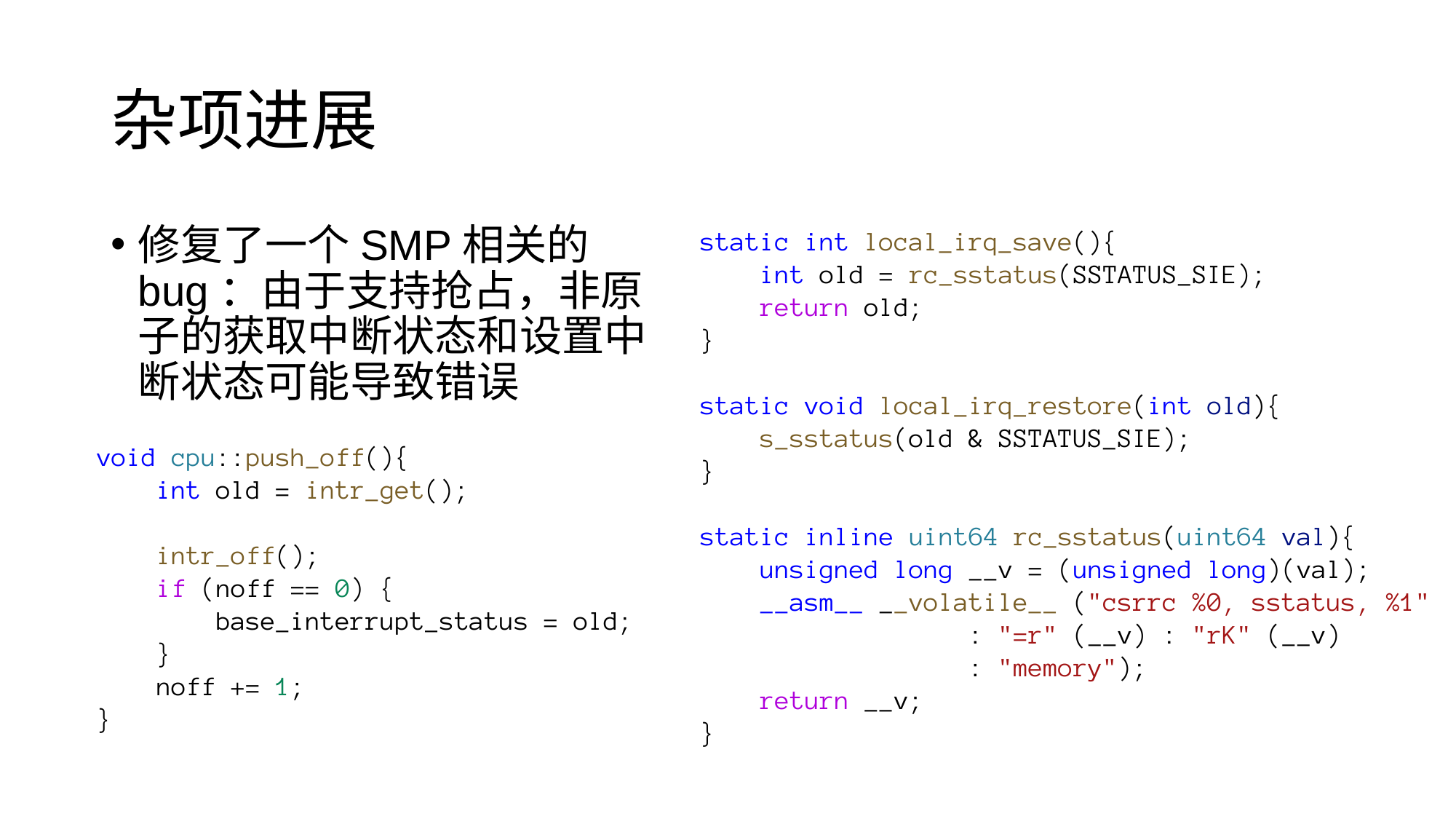

# 杂项进展
修复了一个SMP相关的bug：由于支持抢占，非原子的获取中断状态和设置中断状态可能导致错误

static int local_irq_save(){
    int old = rc_sstatus(SSTATUS_SIE);
    return old;
}
static void local_irq_restore(int old){
    s_sstatus(old & SSTATUS_SIE);
}

static inline uint64 rc_sstatus(uint64 val){
    unsigned long __v = (unsigned long)(val);
    __asm__ __volatile__ ("csrrc %0, sstatus, %1"
                  : "=r" (__v) : "rK" (__v)
                  : "memory");
    return __v;
}

void cpu::push_off(){
    int old = intr_get();
    intr_off();
    if (noff == 0) {
        base_interrupt_status = old;
    }
    noff += 1;
}